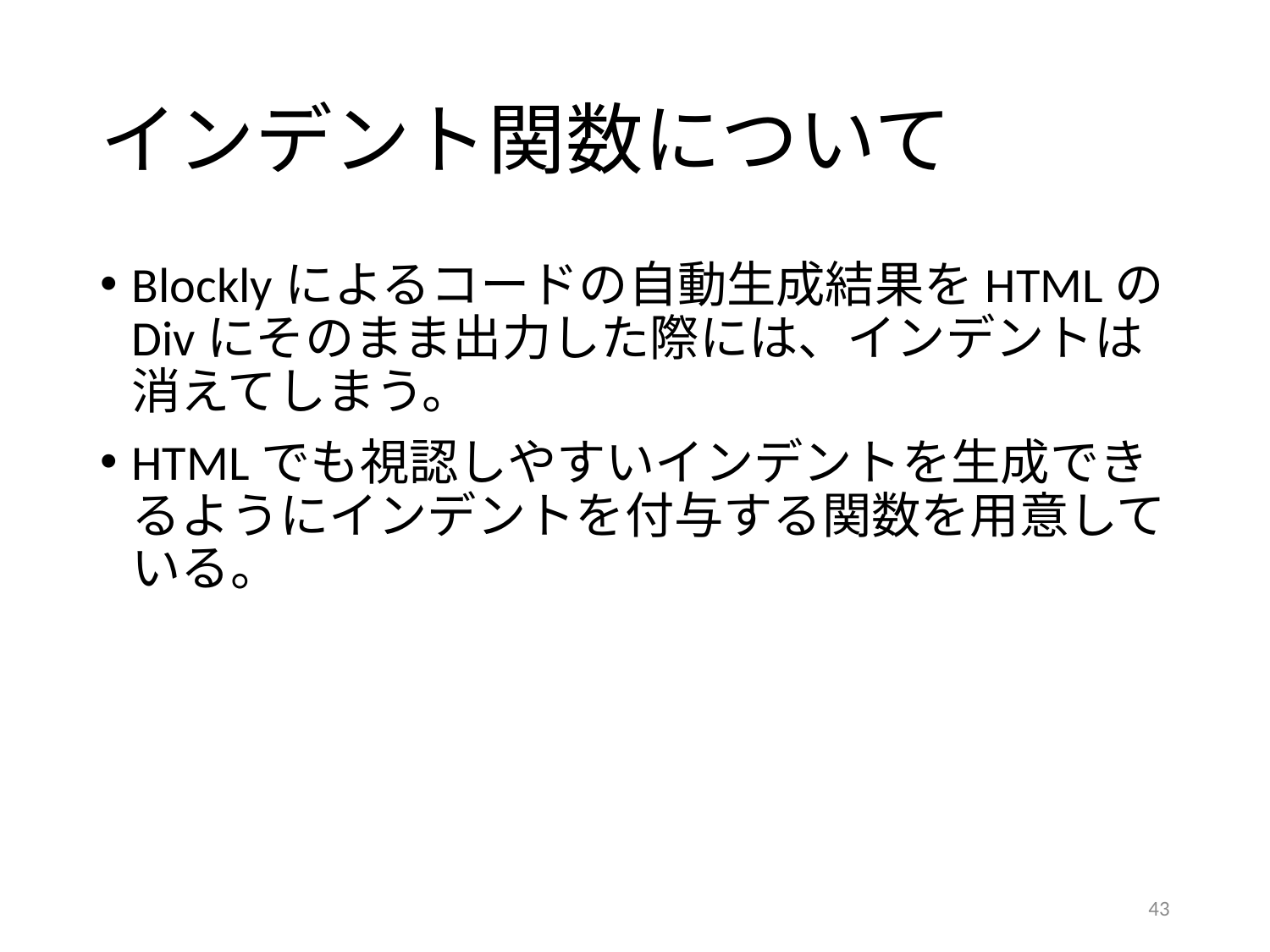

# インデント関数について
Blocklyによるコードの自動生成結果をHTMLのDivにそのまま出力した際には、インデントは消えてしまう。
HTMLでも視認しやすいインデントを生成できるようにインデントを付与する関数を用意している。

43